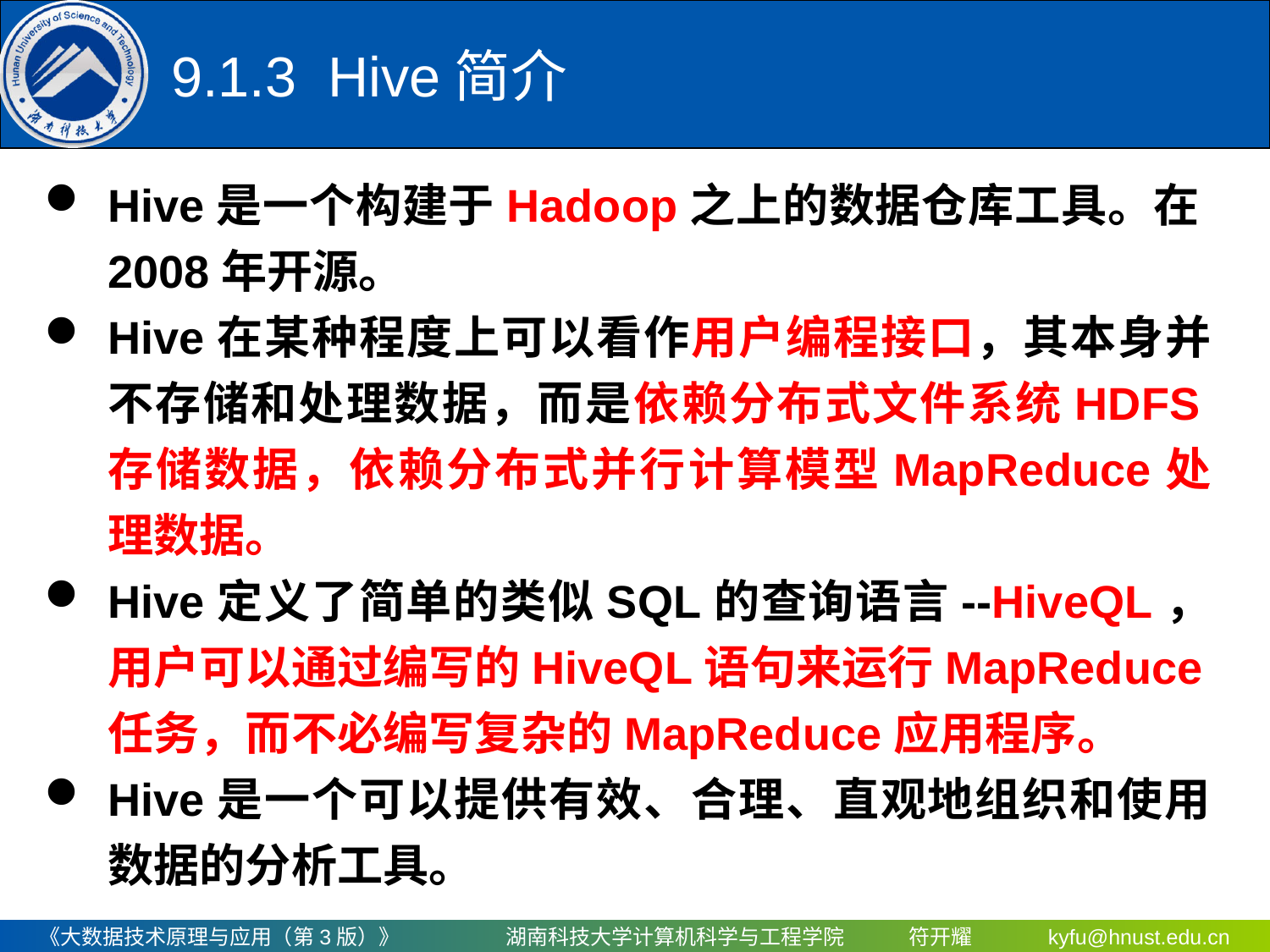

9.1.3  Hive简介
Hive是一个构建于Hadoop之上的数据仓库工具。在2008年开源。
Hive在某种程度上可以看作用户编程接口，其本身并不存储和处理数据，而是依赖分布式文件系统HDFS存储数据，依赖分布式并行计算模型MapReduce处理数据。
Hive定义了简单的类似SQL的查询语言--HiveQL，用户可以通过编写的HiveQL语句来运行MapReduce任务，而不必编写复杂的MapReduce应用程序。
Hive是一个可以提供有效、合理、直观地组织和使用数据的分析工具。